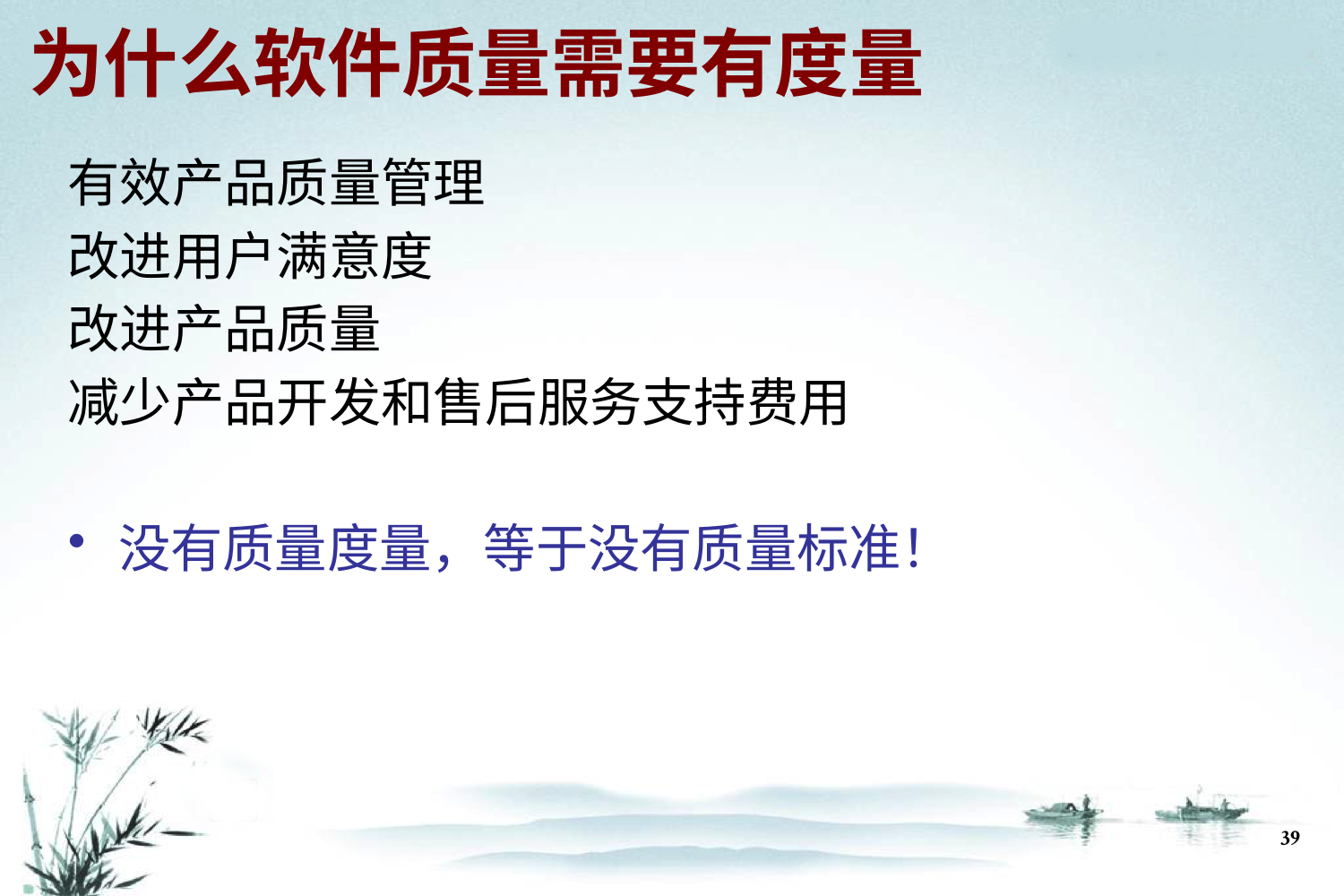

# 为什么软件质量需要有度量
有效产品质量管理
改进用户满意度
改进产品质量
减少产品开发和售后服务支持费用

没有质量度量，等于没有质量标准！

39